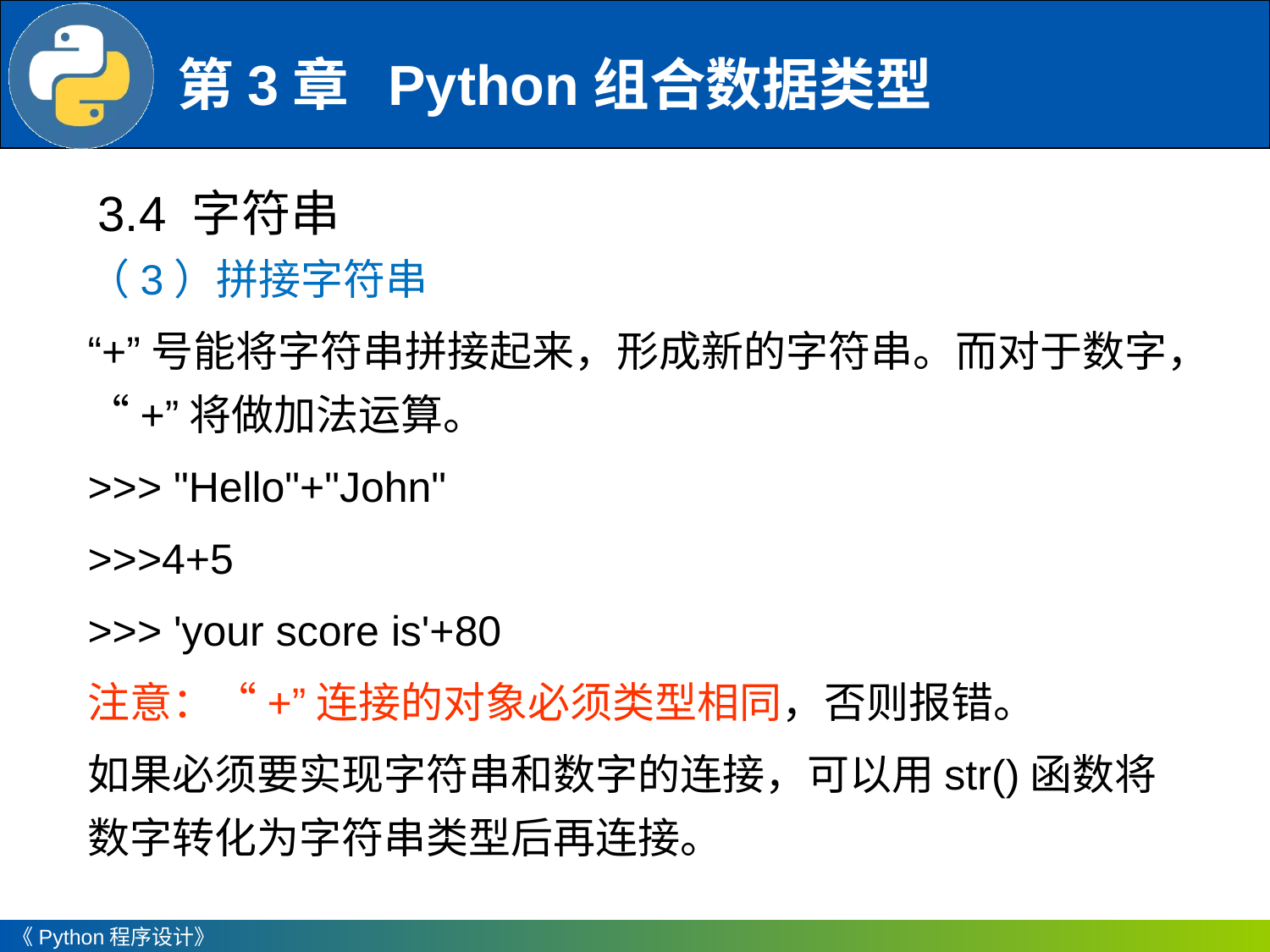

3.4 字符串
（3）拼接字符串
“+”号能将字符串拼接起来，形成新的字符串。而对于数字，“+”将做加法运算。
>>> "Hello"+"John"
>>>4+5
>>> 'your score is'+80
注意：“+”连接的对象必须类型相同，否则报错。
如果必须要实现字符串和数字的连接，可以用str()函数将数字转化为字符串类型后再连接。